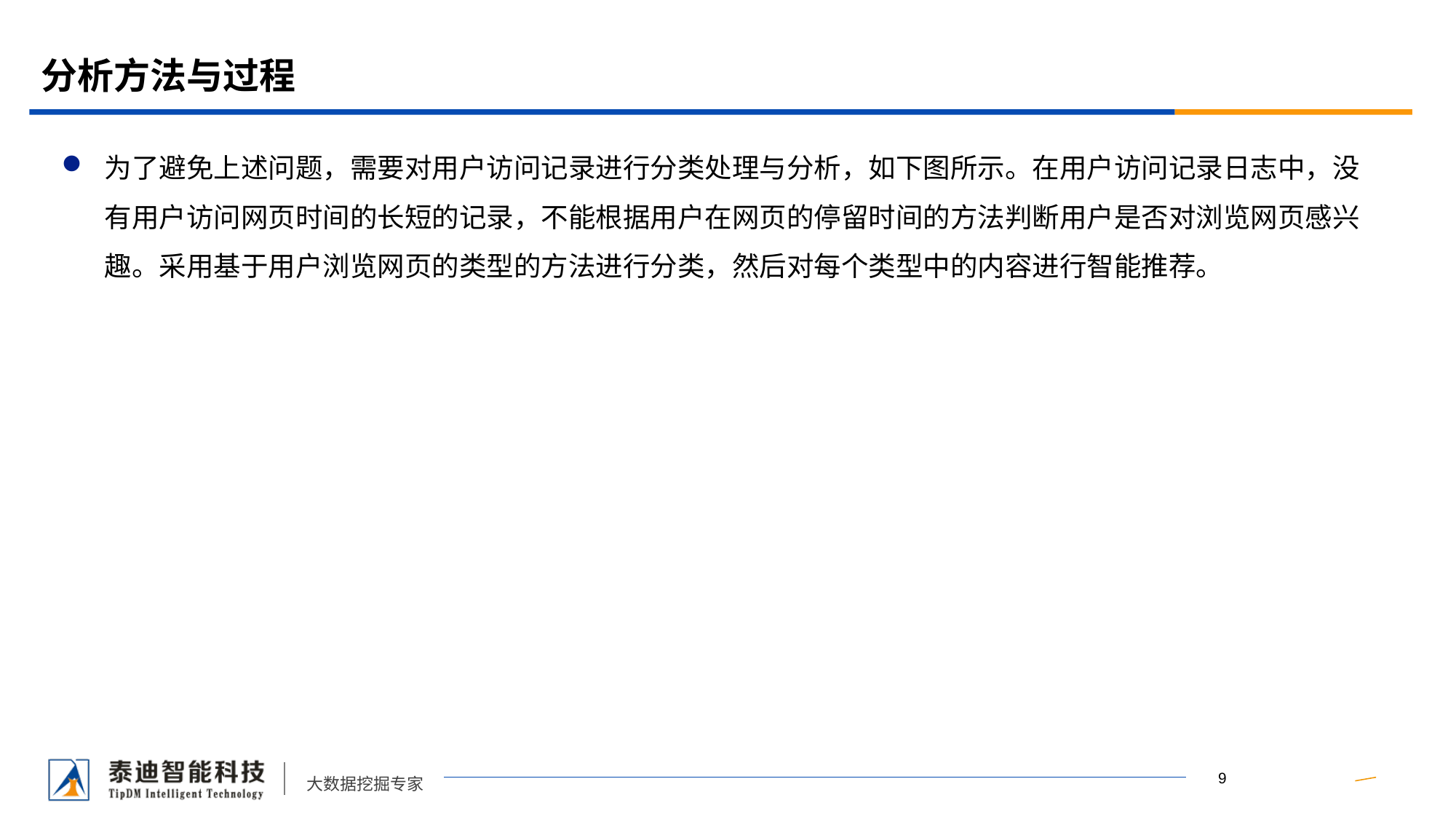

# 分析方法与过程
为了避免上述问题，需要对用户访问记录进行分类处理与分析，如下图所示。在用户访问记录日志中，没有用户访问网页时间的长短的记录，不能根据用户在网页的停留时间的方法判断用户是否对浏览网页感兴趣。采用基于用户浏览网页的类型的方法进行分类，然后对每个类型中的内容进行智能推荐。